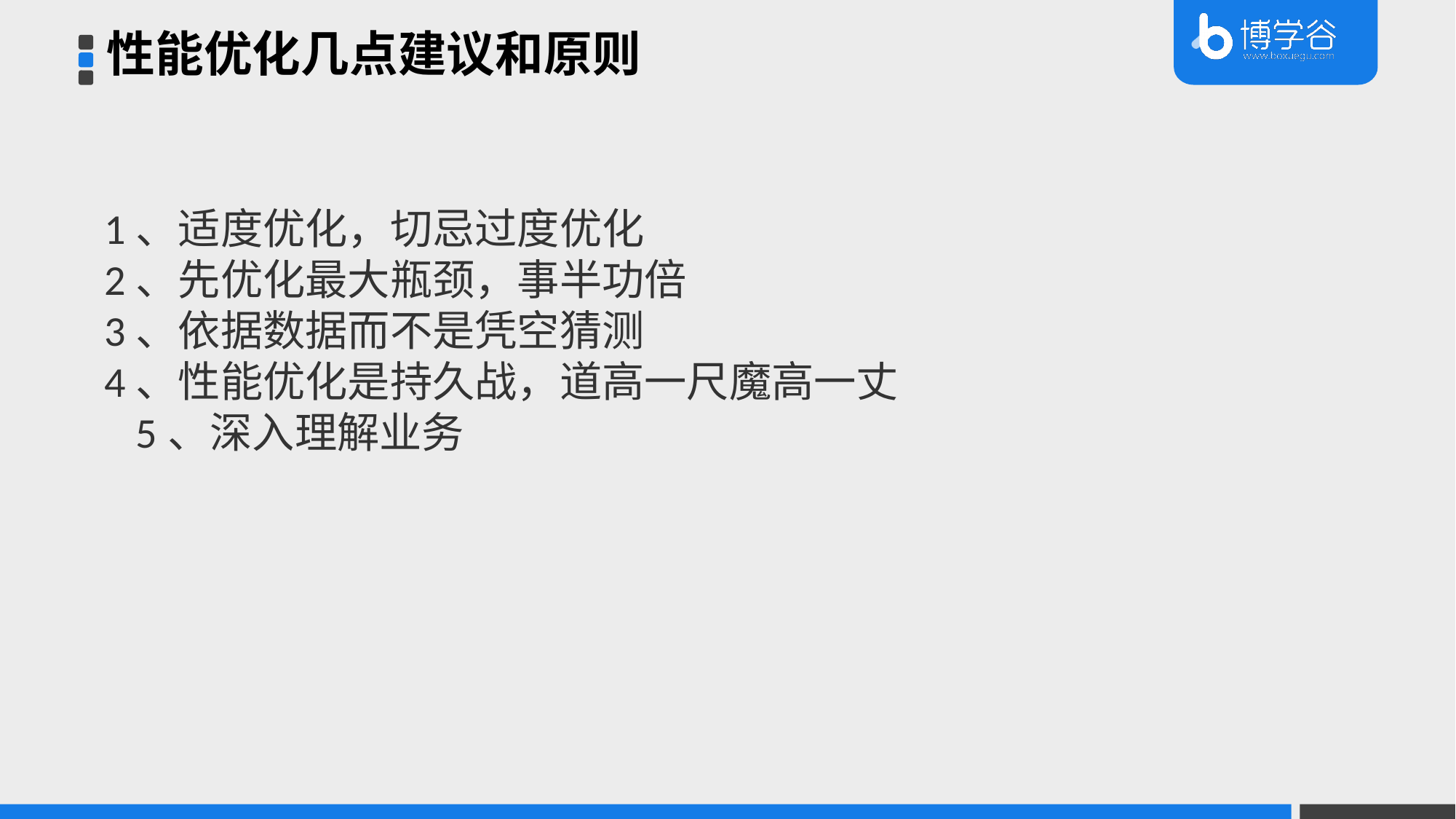

性能优化几点建议和原则
1、适度优化，切忌过度优化2、先优化最大瓶颈，事半功倍3、依据数据而不是凭空猜测4、性能优化是持久战，道高一尺魔高一丈5、深入理解业务